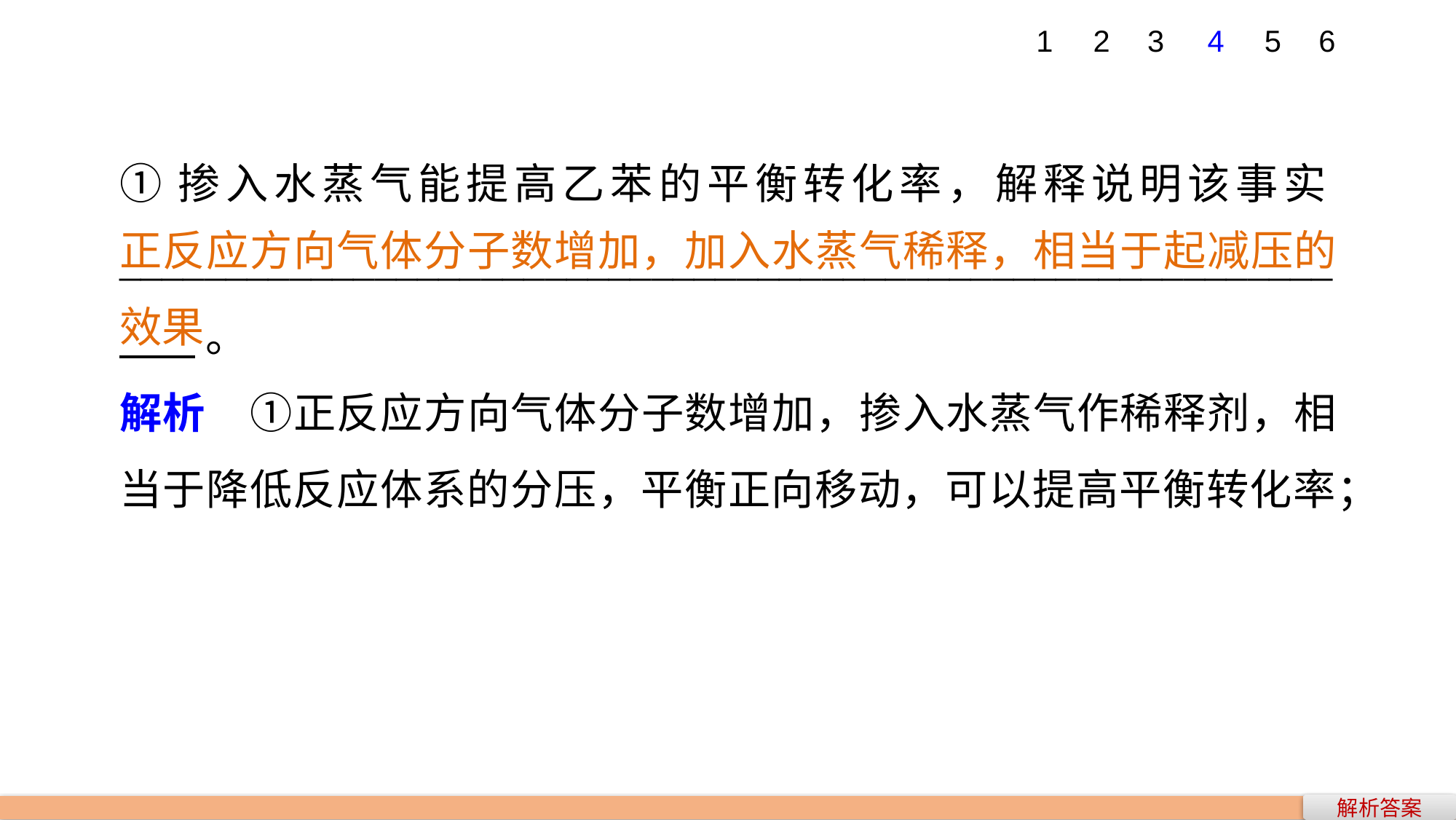

1
2
3
4
5
6
①掺入水蒸气能提高乙苯的平衡转化率，解释说明该事实_________________________________________________________
        。
解析　①正反应方向气体分子数增加，掺入水蒸气作稀释剂，相当于降低反应体系的分压，平衡正向移动，可以提高平衡转化率；
正反应方向气体分子数增加，加入水蒸气稀释，相当于起减压的效果
解析答案